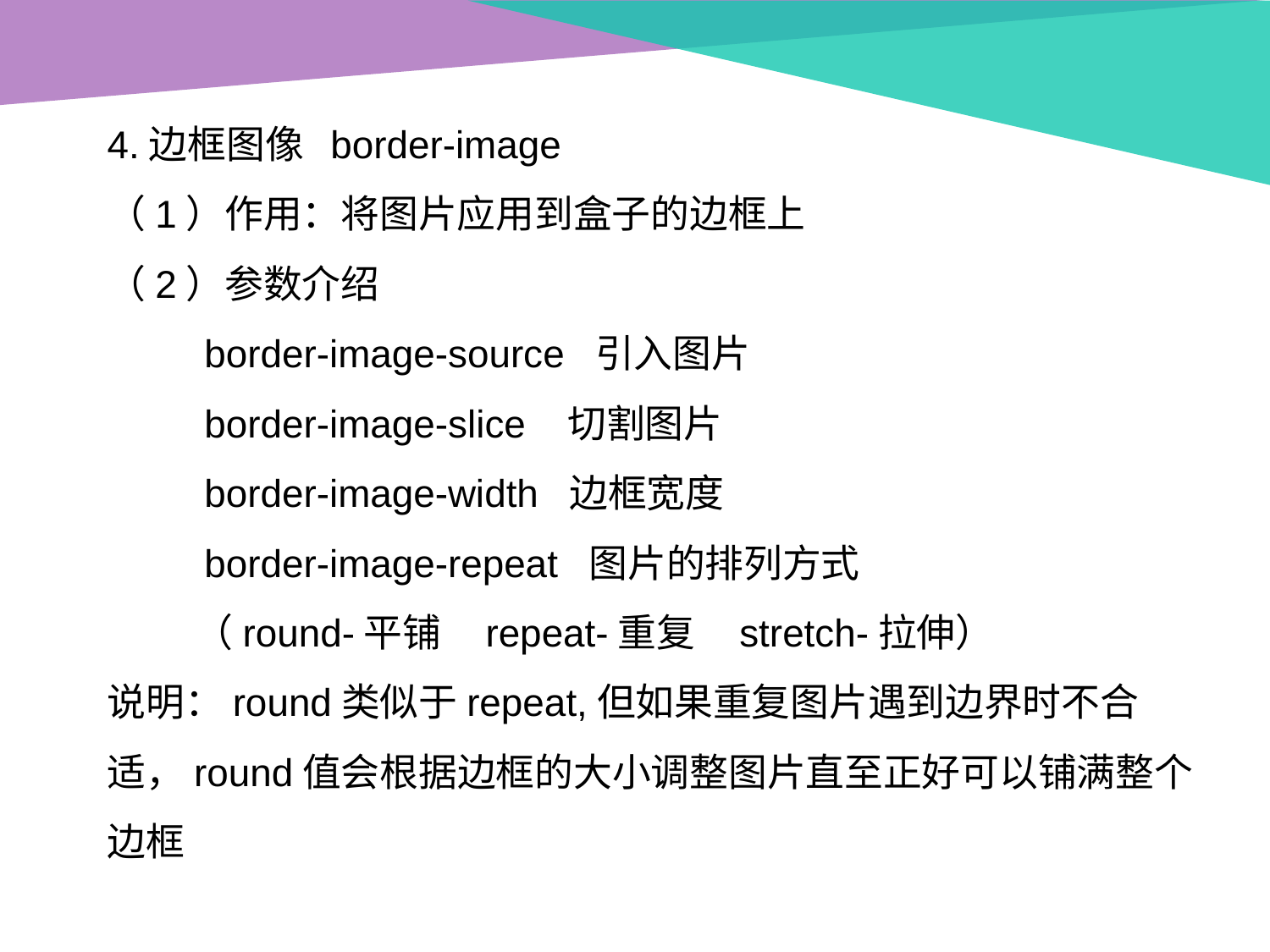

4.边框图像  border-image
（1）作用：将图片应用到盒子的边框上
（2）参数介绍
         border-image-source  引入图片
         border-image-slice   切割图片
         border-image-width  边框宽度
         border-image-repeat  图片的排列方式
         （round-平铺    repeat-重复    stretch-拉伸）
说明：round类似于repeat,但如果重复图片遇到边界时不合适，round值会根据边框的大小调整图片直至正好可以铺满整个边框